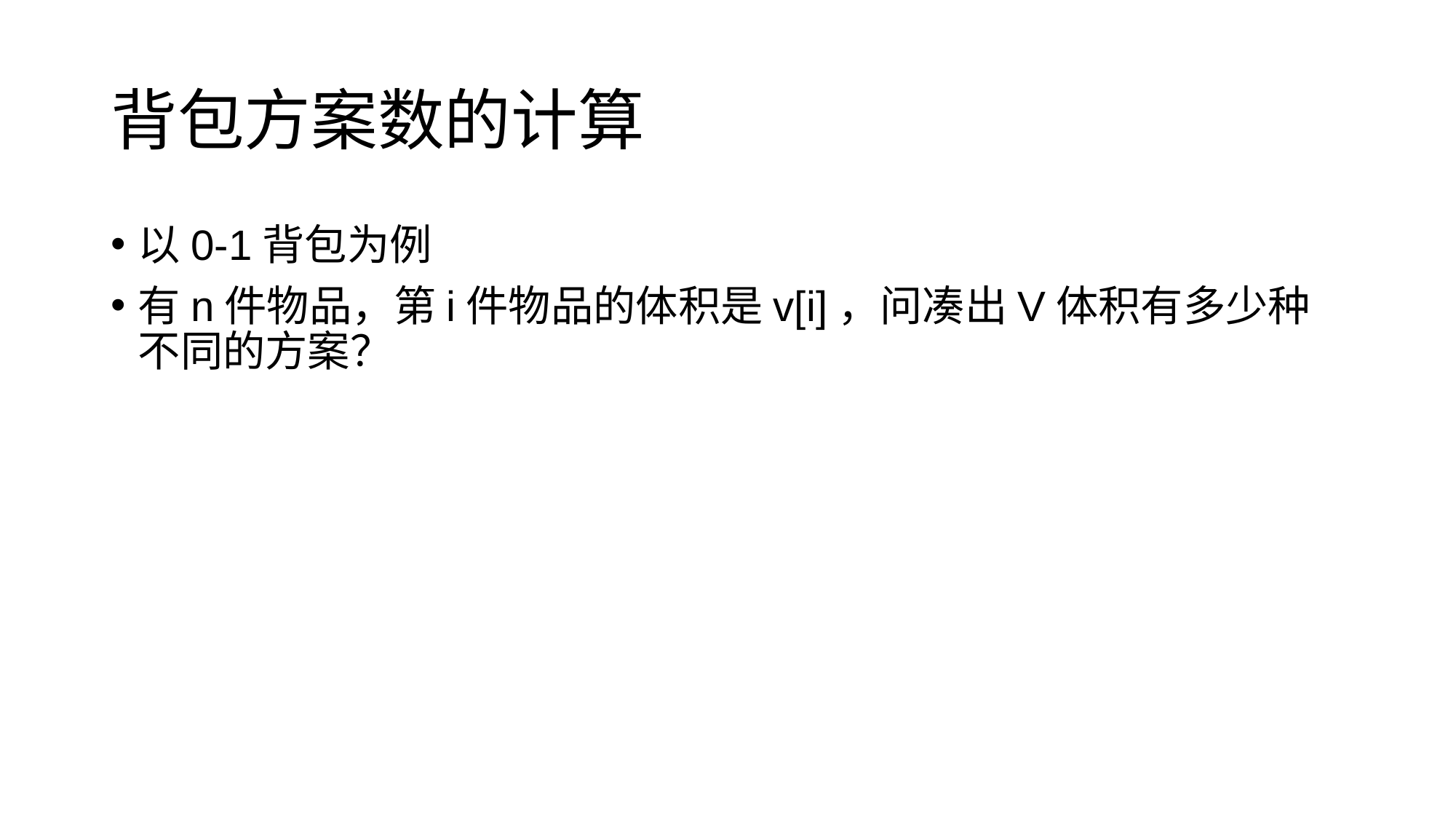

# 背包方案数的计算
以0-1背包为例
有n件物品，第i件物品的体积是v[i]，问凑出V体积有多少种不同的方案？